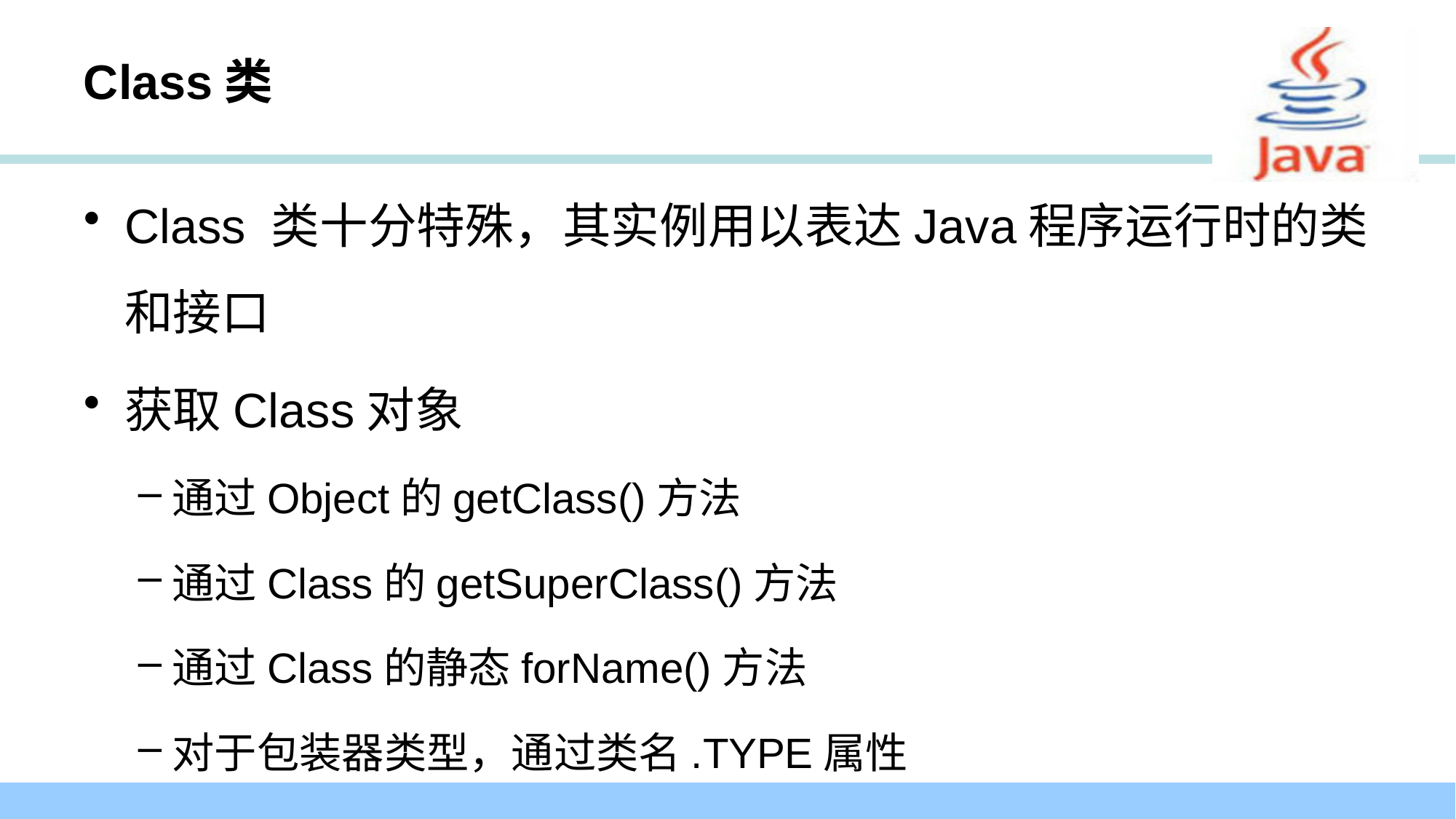

# Class类
Class 类十分特殊，其实例用以表达Java程序运行时的类和接口
获取Class对象
通过Object的getClass()方法
通过Class的getSuperClass()方法
通过Class的静态forName()方法
对于包装器类型，通过类名.TYPE属性